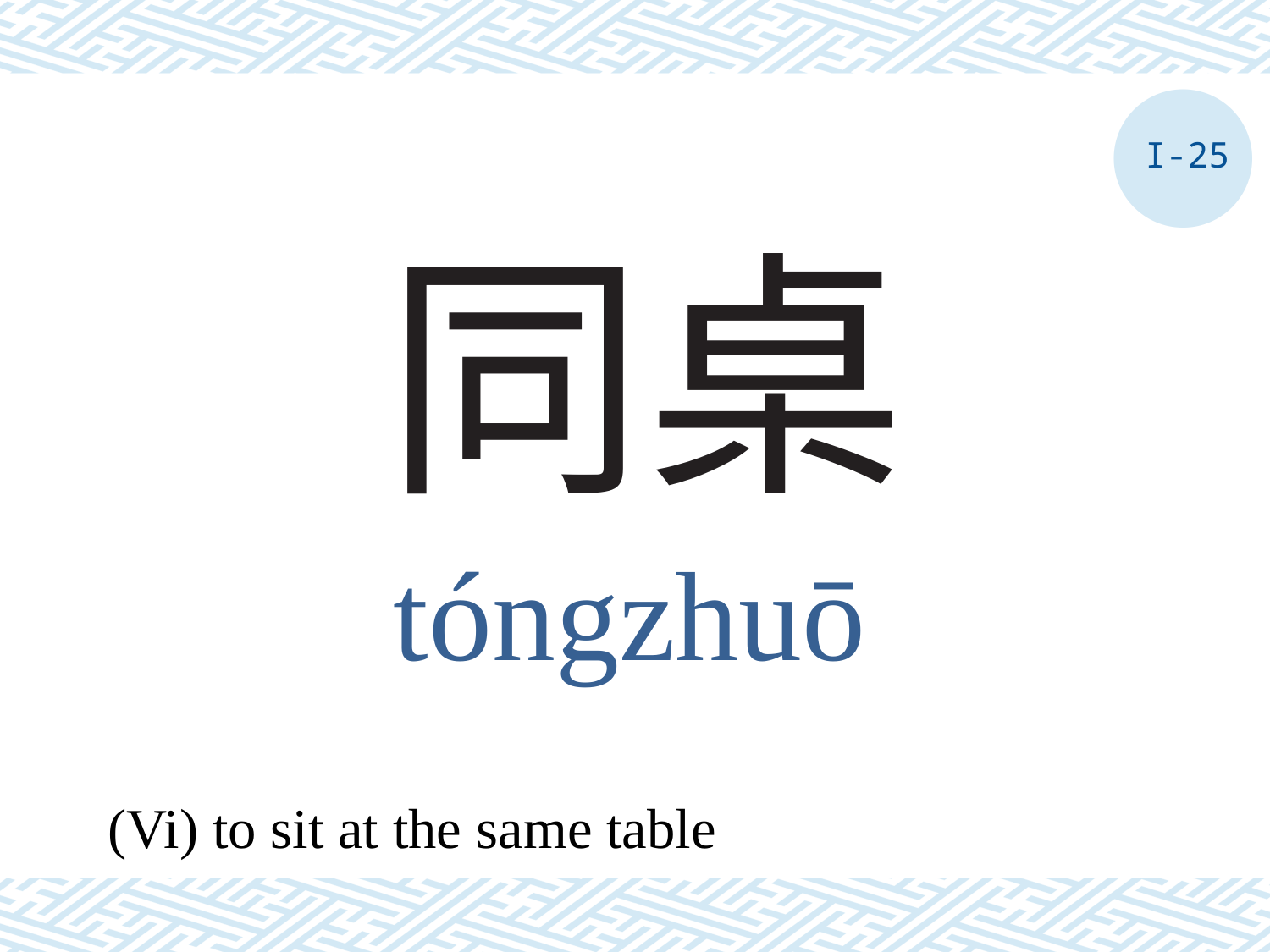

I-25

# 同桌
tóngzhuō
(Vi) to sit at the same table